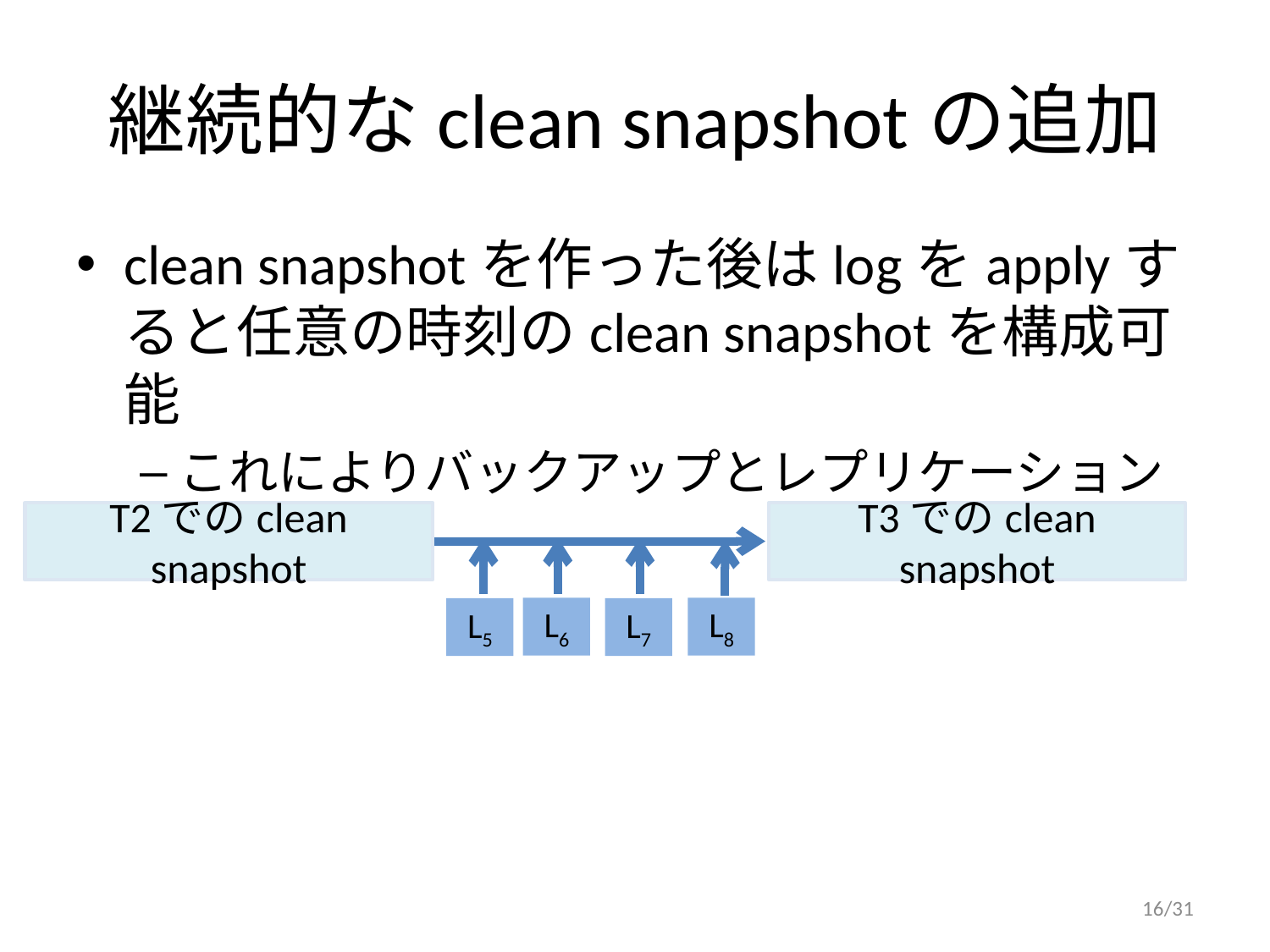

# 継続的なclean snapshotの追加
clean snapshotを作った後はlogをapplyすると任意の時刻のclean snapshotを構成可能
これによりバックアップとレプリケーションが可能
T2でのclean snapshot
T3でのclean snapshot
L8
L6
L7
L5
16/31